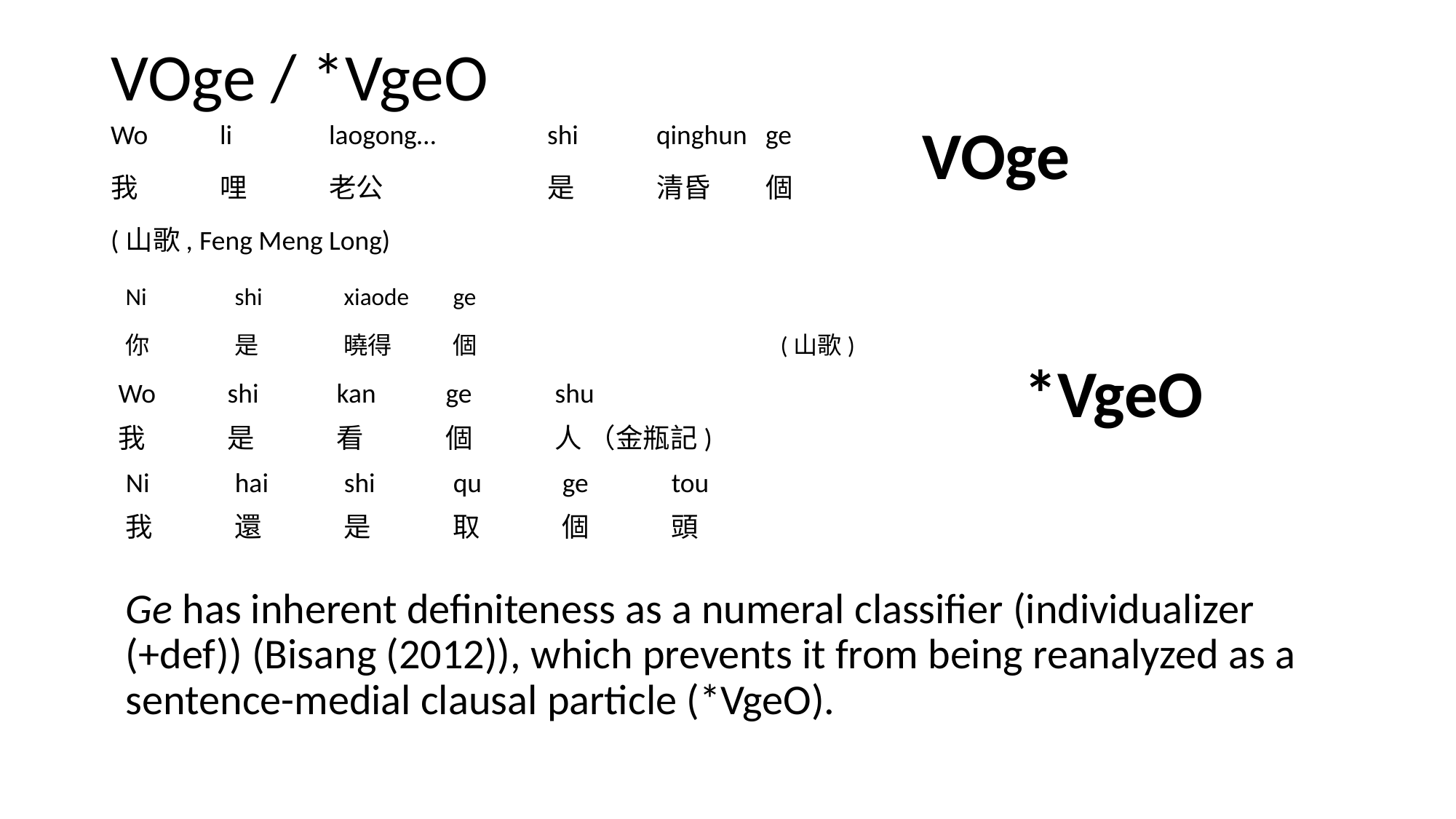

# VOge / *VgeO
Wo	li	laogong…		shi	qinghun	ge
我	哩	老公		是	清昏	個
(山歌, Feng Meng Long)
VOge
Ni	shi	xiaode	ge
你	是	曉得	個			(山歌)
*VgeO
Wo	shi	kan	ge	shu
我	是	看	個	人 （金瓶記)
Ni	hai	shi	qu	ge	tou
我	還	是	取	個	頭
Ge has inherent definiteness as a numeral classifier (individualizer (+def)) (Bisang (2012)), which prevents it from being reanalyzed as a sentence-medial clausal particle (*VgeO).